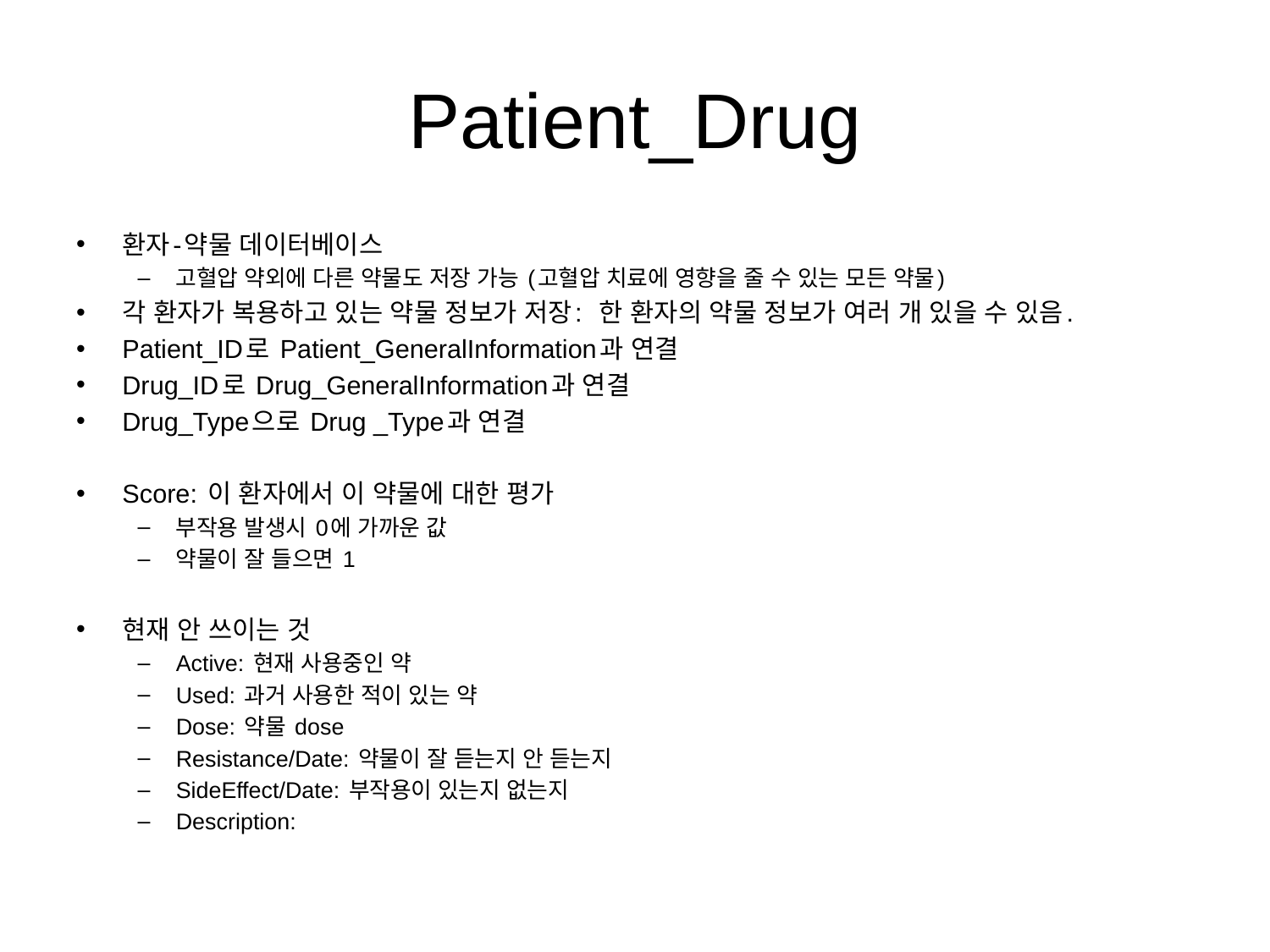

# Patient_Drug
환자-약물 데이터베이스
고혈압 약외에 다른 약물도 저장 가능 (고혈압 치료에 영향을 줄 수 있는 모든 약물)
각 환자가 복용하고 있는 약물 정보가 저장:  한 환자의 약물 정보가 여러 개 있을 수 있음.
Patient_ID로 Patient_GeneralInformation과 연결
Drug_ID로 Drug_GeneralInformation과 연결
Drug_Type으로 Drug _Type과 연결

Score: 이 환자에서 이 약물에 대한 평가
부작용 발생시 0에 가까운 값
약물이 잘 들으면 1

현재 안 쓰이는 것
Active: 현재 사용중인 약
Used: 과거 사용한 적이 있는 약
Dose: 약물 dose
Resistance/Date: 약물이 잘 듣는지 안 듣는지
SideEffect/Date: 부작용이 있는지 없는지
Description: